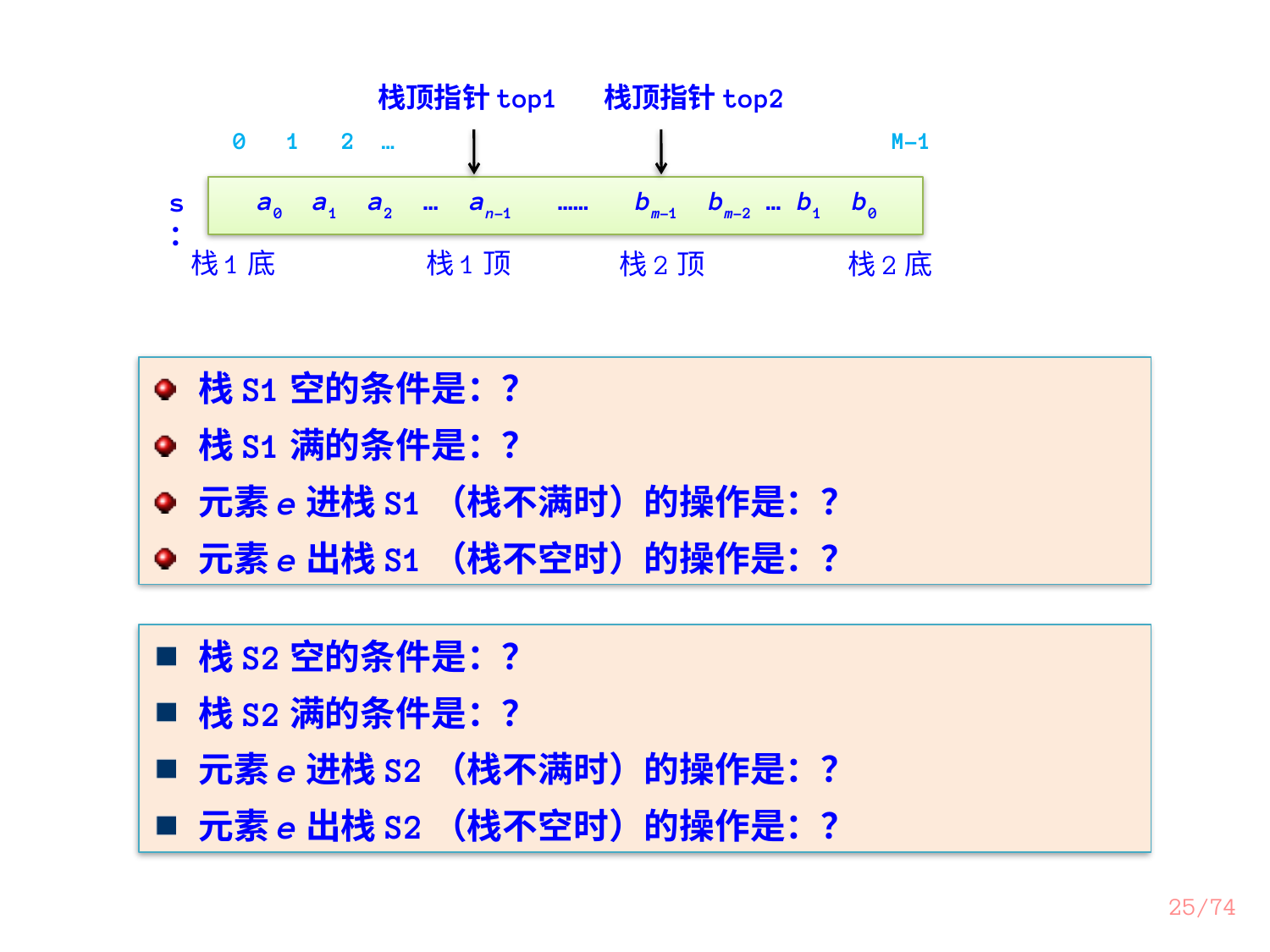

栈顶指针top1
栈顶指针top2
0   1   2  …
M-1

a0  a1  a2  …  an-1   ……   bm-1  bm-2 … b1  b0
s：
栈1底
栈1顶
栈2顶
栈2底
栈S1空的条件是：？
栈S1满的条件是：？
元素e进栈S1（栈不满时）的操作是：？
元素e出栈S1（栈不空时）的操作是：？
栈S2空的条件是：？
栈S2满的条件是：？
元素e进栈S2（栈不满时）的操作是：？
元素e出栈S2（栈不空时）的操作是：？
25/74